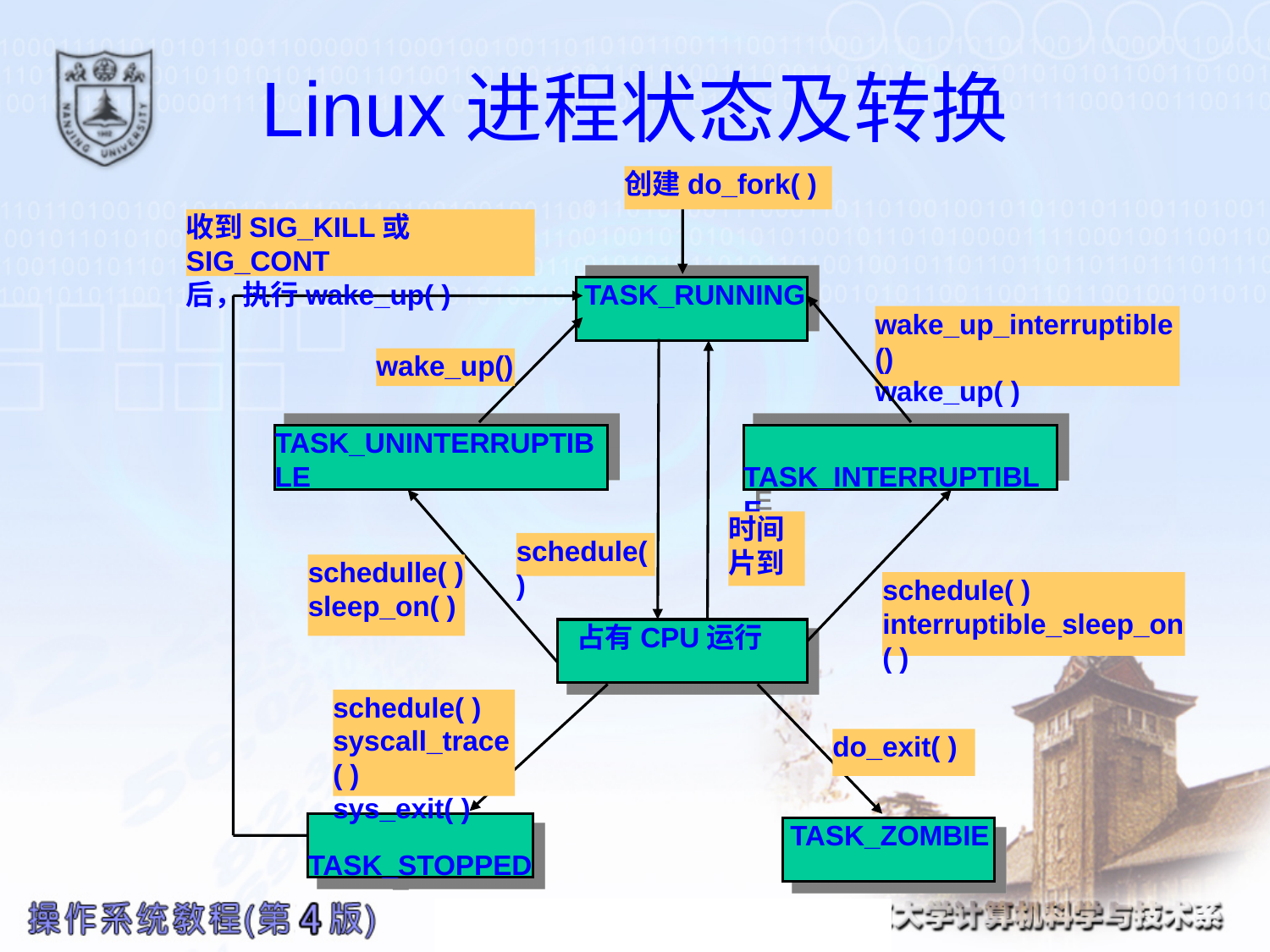

# Linux进程状态及转换

创建do_fork( )
收到SIG_KILL或SIG_CONT
后，执行wake_up( )

 TASK_RUNNING

wake_up_interruptible()
wake_up( )

wake_up()
TASK_UNINTERRUPTIBLE
  TASK_INTERRUPTIBLE

时间
片到
schedule( )
schedulle( )
sleep_on( )

schedule( )
interruptible_sleep_on( )

  占有CPU运行

schedule( )
syscall_trace( )
sys_exit( )
do_exit( )
 TASK_STOPPED
 TASK_ZOMBIE